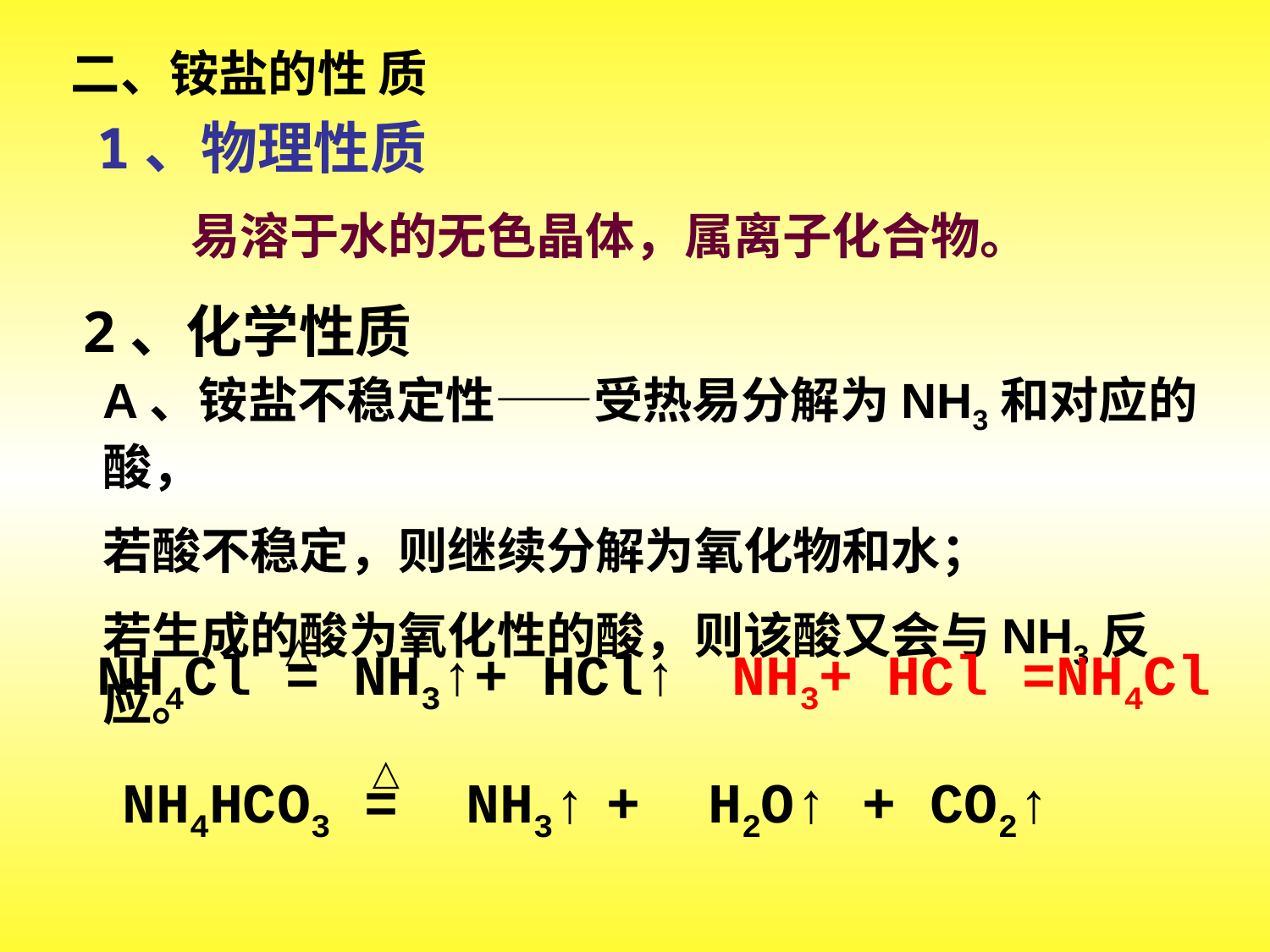

二、铵盐的性 质
1、物理性质
易溶于水的无色晶体，属离子化合物。
2、化学性质
A、铵盐不稳定性——受热易分解为NH3和对应的酸，
若酸不稳定，则继续分解为氧化物和水；
若生成的酸为氧化性的酸，则该酸又会与NH3反应。
△
NH4Cl = NH3↑+ HCl↑
NH3+ HCl =NH4Cl
△
NH4HCO3 =  NH3↑ +  H2O↑ + CO2↑